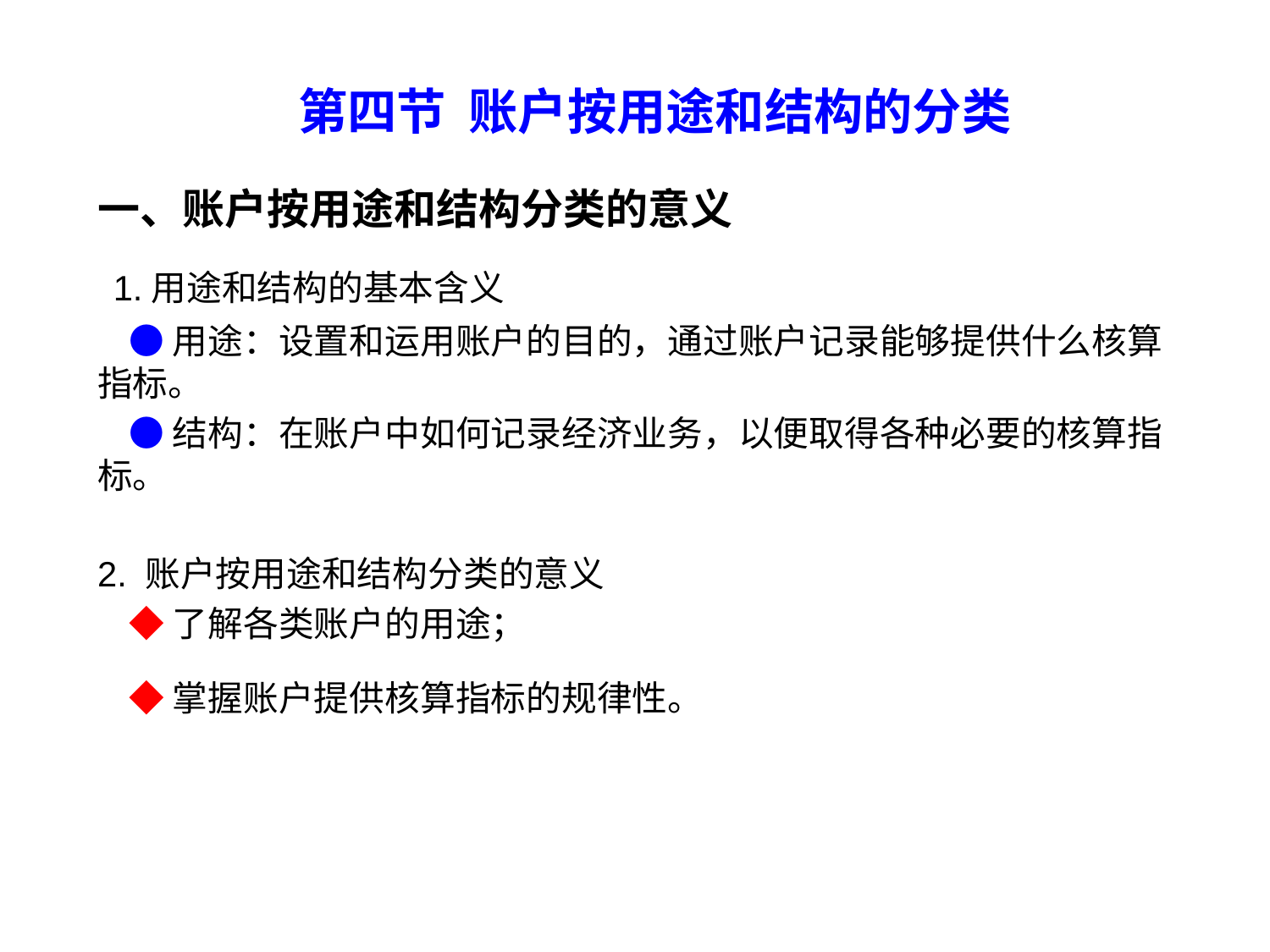

# 第四节  账户按用途和结构的分类
一、账户按用途和结构分类的意义
 1.用途和结构的基本含义
    ●用途：设置和运用账户的目的，通过账户记录能够提供什么核算指标。
    ●结构：在账户中如何记录经济业务，以便取得各种必要的核算指标。

2. 账户按用途和结构分类的意义
    ◆了解各类账户的用途；
    ◆掌握账户提供核算指标的规律性。

7